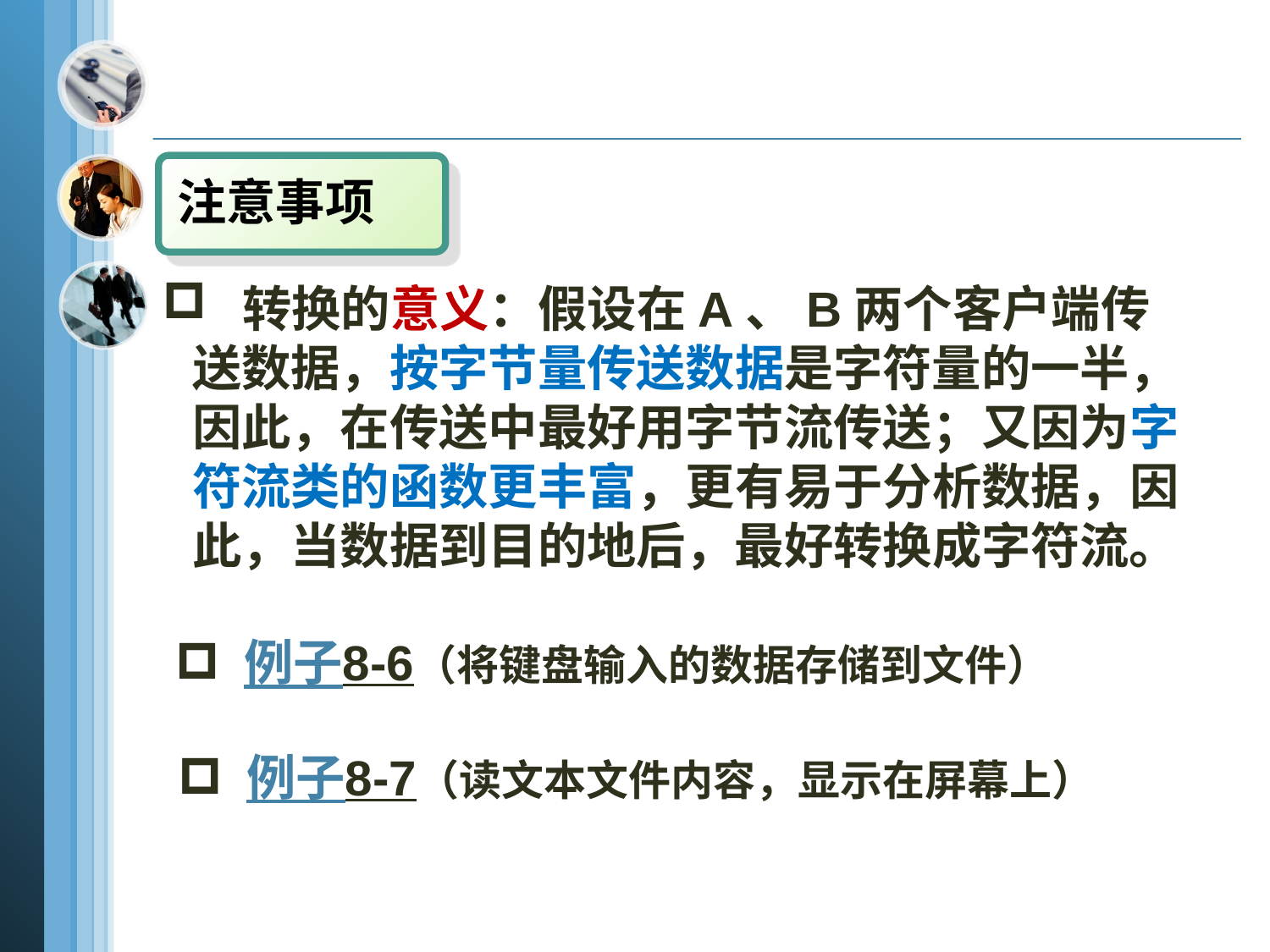

注意事项
  转换的意义：假设在A、B两个客户端传送数据，按字节量传送数据是字符量的一半，因此，在传送中最好用字节流传送；又因为字符流类的函数更丰富，更有易于分析数据，因此，当数据到目的地后，最好转换成字符流。
 例子8-6（将键盘输入的数据存储到文件）
 例子8-7（读文本文件内容，显示在屏幕上）